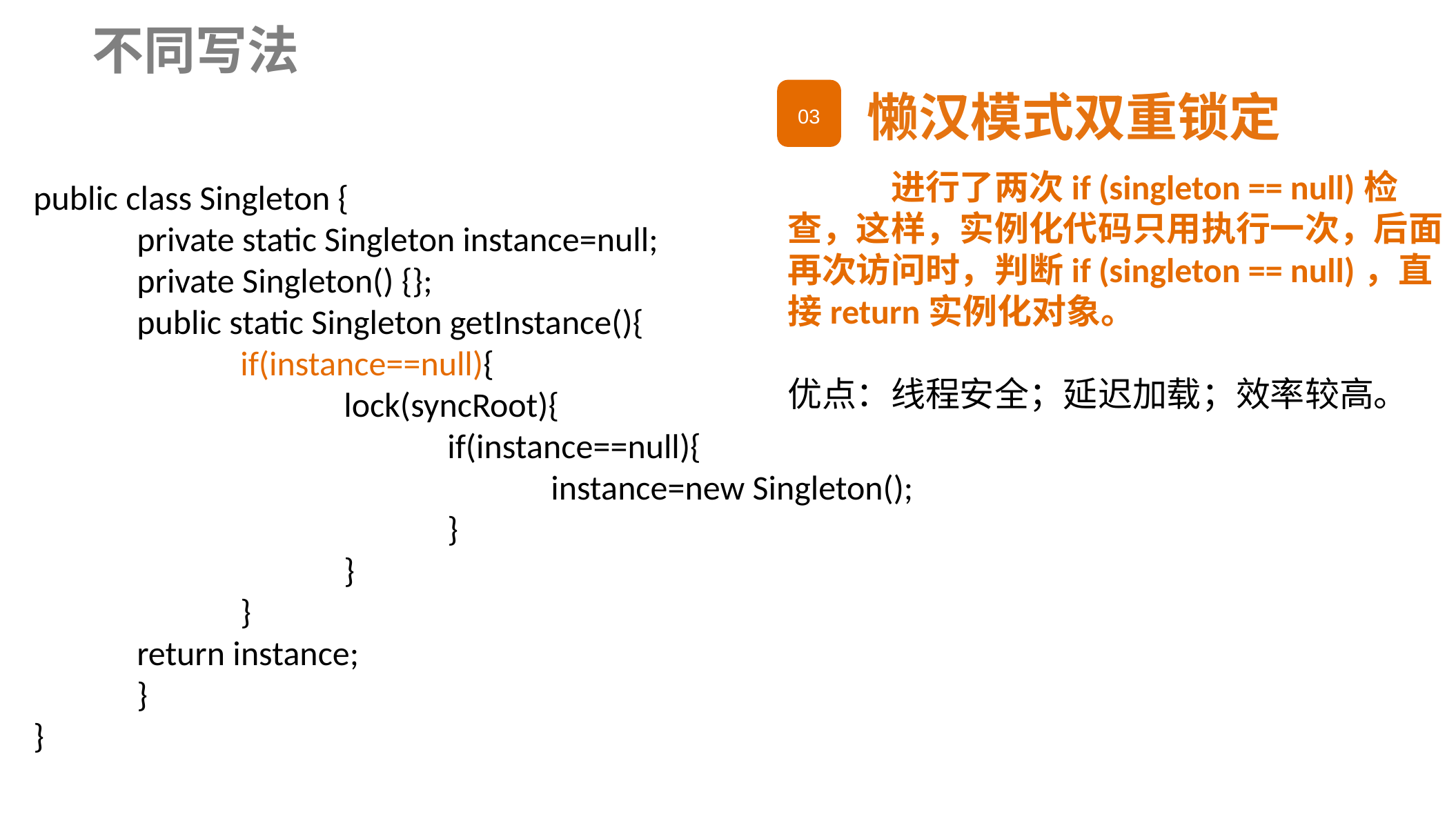

不同写法
03
懒汉模式双重锁定
	进行了两次if (singleton == null)检查，这样，实例化代码只用执行一次，后面再次访问时，判断if (singleton == null)，直接return实例化对象。

优点：线程安全；延迟加载；效率较高。

public class Singleton {
	private static Singleton instance=null;
	private Singleton() {};
	public static Singleton getInstance(){
		if(instance==null){
			lock(syncRoot){
				if(instance==null){
					instance=new Singleton();
				}
			}
		}
	return instance;
	}
}